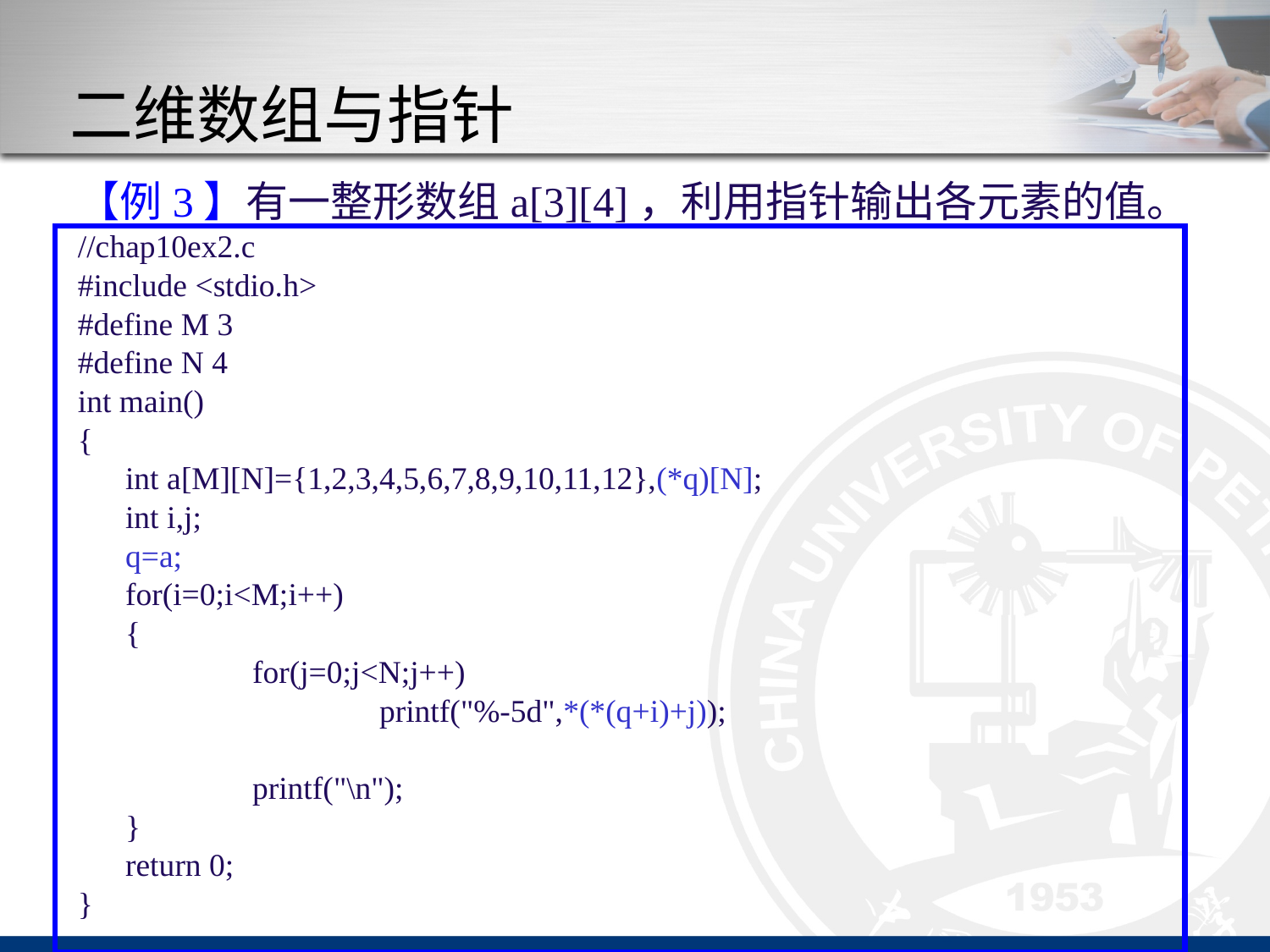

# 二维数组与指针
【例3】有一整形数组a[3][4]，利用指针输出各元素的值。
//chap10ex2.c
#include <stdio.h>
#define M 3
#define N 4
int main()
{
	int a[M][N]={1,2,3,4,5,6,7,8,9,10,11,12},(*q)[N];
	int i,j;
	q=a;
	for(i=0;i<M;i++)
	{
		for(j=0;j<N;j++)
			printf("%-5d",*(*(q+i)+j));

		printf("\n");
	}
	return 0;
}